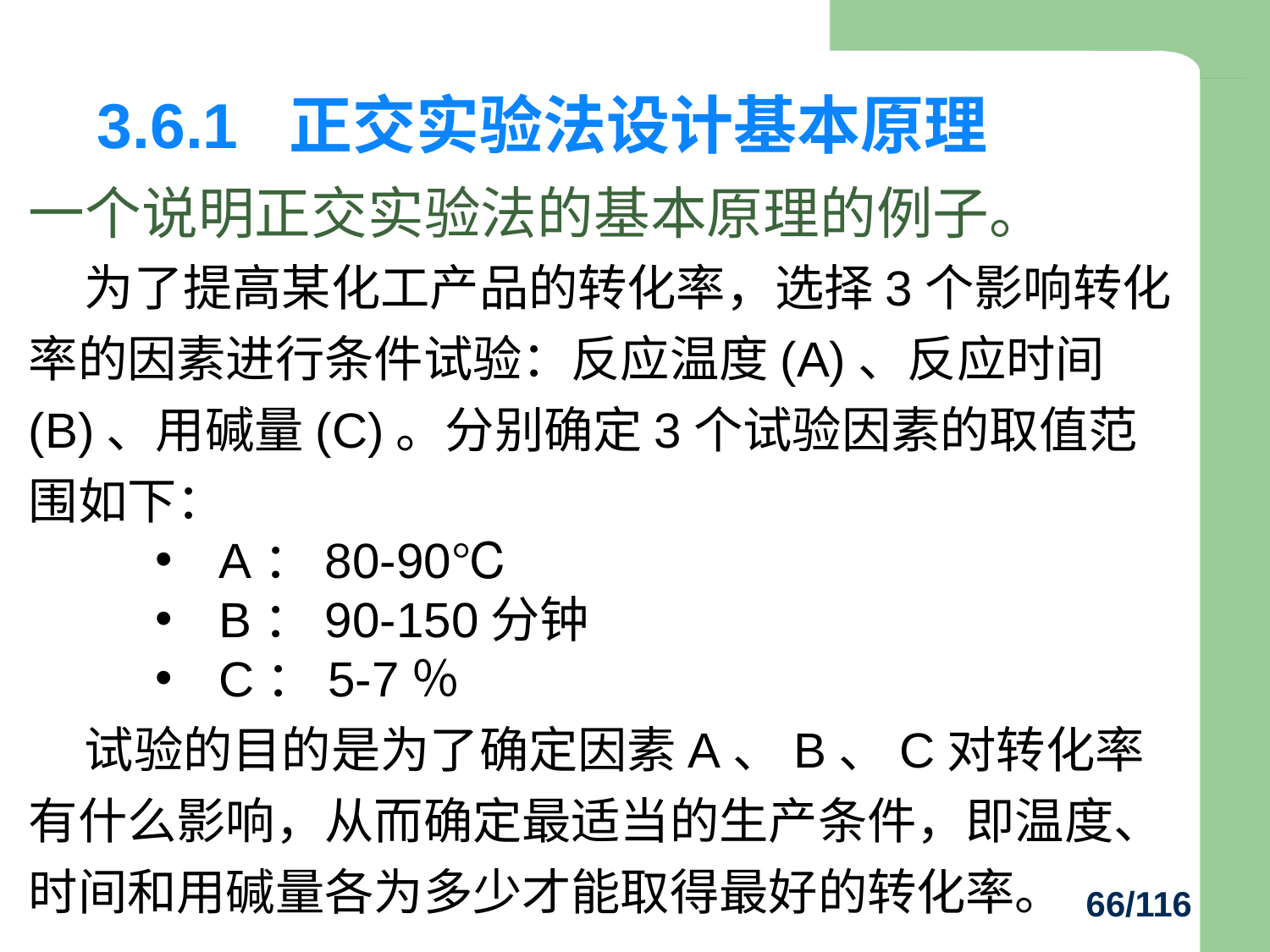

# 3.6.1  正交实验法设计基本原理

一个说明正交实验法的基本原理的例子。
    为了提高某化工产品的转化率，选择3个影响转化率的因素进行条件试验：反应温度(A)、反应时间(B)、用碱量(C)。分别确定3个试验因素的取值范围如下：
A：80-90℃
B：90-150分钟
C：5-7％
    试验的目的是为了确定因素A、B、C对转化率有什么影响，从而确定最适当的生产条件，即温度、时间和用碱量各为多少才能取得最好的转化率。
66/116